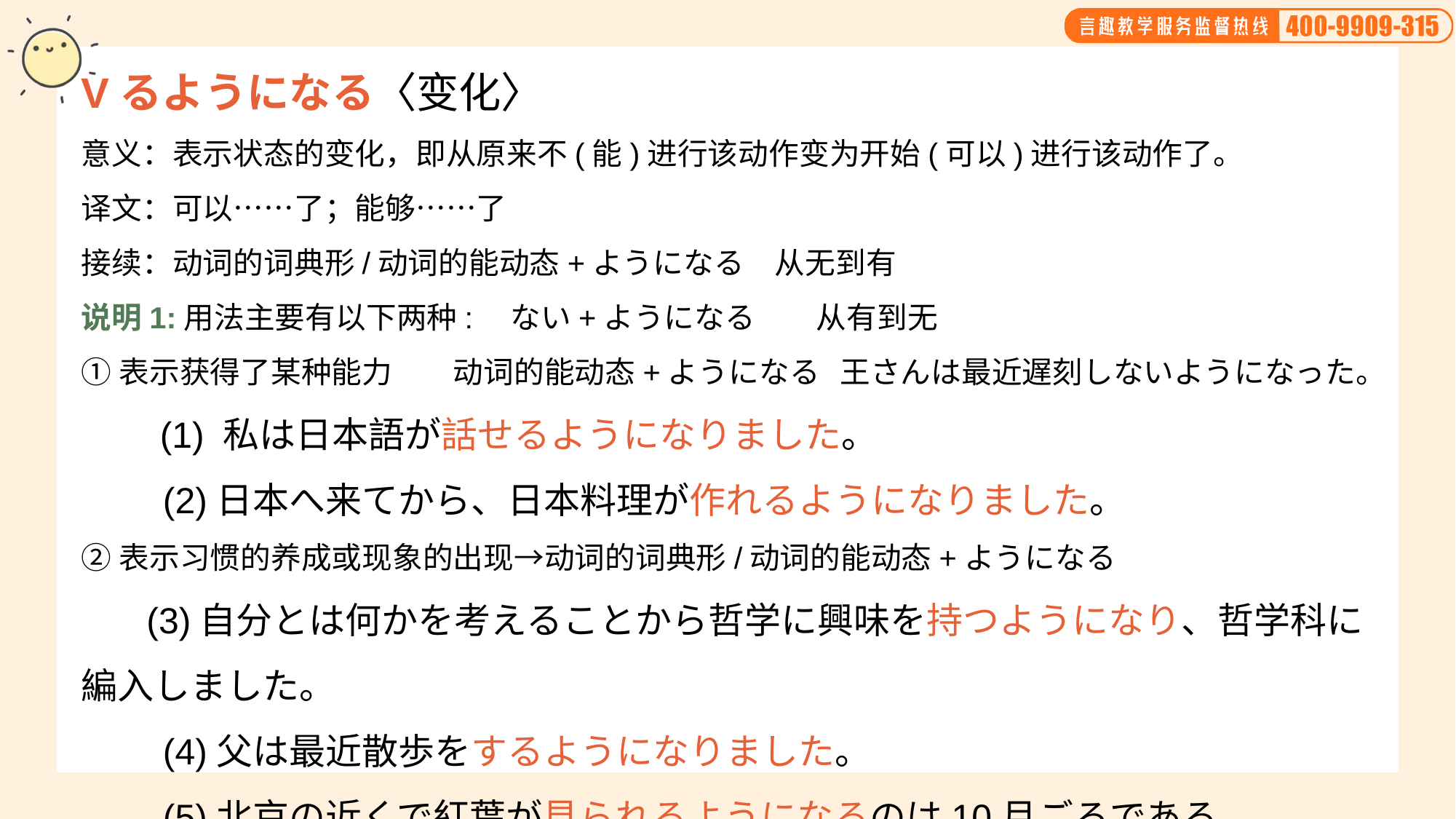

Vるようになる〈变化〉
意义：表示状态的变化，即从原来不(能)进行该动作变为开始(可以)进行该动作了。
译文：可以……了；能够……了
接续：动词的词典形/动词的能动态+ようになる　从无到有
说明1:用法主要有以下两种:　ない+ようになる　　从有到无
①表示获得了某种能力　　动词的能动态+ようになる   王さんは最近遅刻しないようになった。
　　(1) 私は日本語が話せるようになりました。
　　(2)日本へ来てから、日本料理が作れるようになりました。
②表示习惯的养成或现象的出现→动词的词典形/动词的能动态+ようになる
　   (3)自分とは何かを考えることから哲学に興味を持つようになり、哲学科に編入しました。
　　(4)父は最近散歩をするようになりました。
　　(5)北京の近くで紅葉が見られるようになるのは10月ごろである。